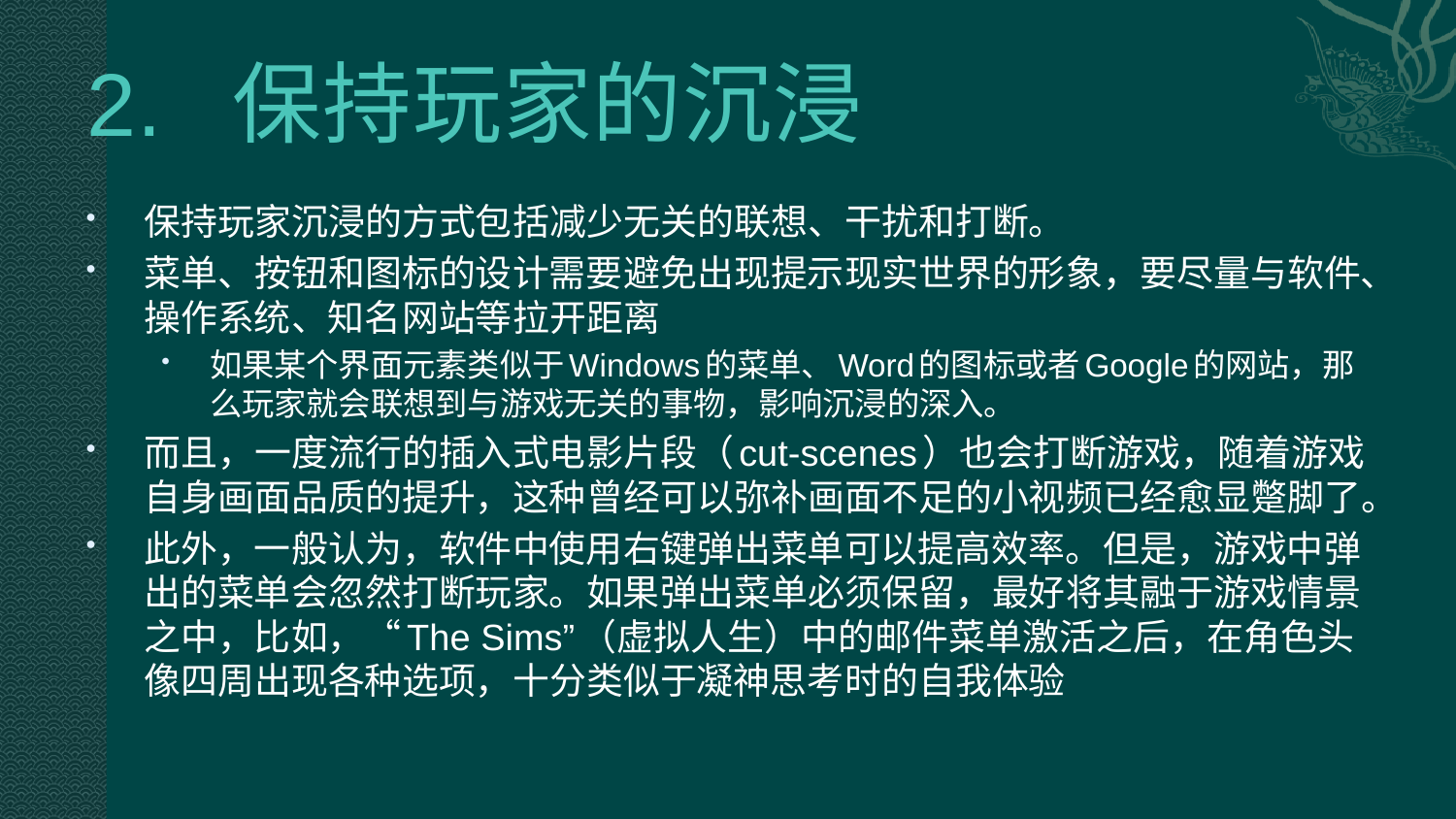

# 2.	保持玩家的沉浸
保持玩家沉浸的方式包括减少无关的联想、干扰和打断。
菜单、按钮和图标的设计需要避免出现提示现实世界的形象，要尽量与软件、操作系统、知名网站等拉开距离
如果某个界面元素类似于Windows的菜单、Word的图标或者Google的网站，那么玩家就会联想到与游戏无关的事物，影响沉浸的深入。
而且，一度流行的插入式电影片段（cut-scenes）也会打断游戏，随着游戏自身画面品质的提升，这种曾经可以弥补画面不足的小视频已经愈显蹩脚了。
此外，一般认为，软件中使用右键弹出菜单可以提高效率。但是，游戏中弹出的菜单会忽然打断玩家。如果弹出菜单必须保留，最好将其融于游戏情景之中，比如，“The Sims”（虚拟人生）中的邮件菜单激活之后，在角色头像四周出现各种选项，十分类似于凝神思考时的自我体验